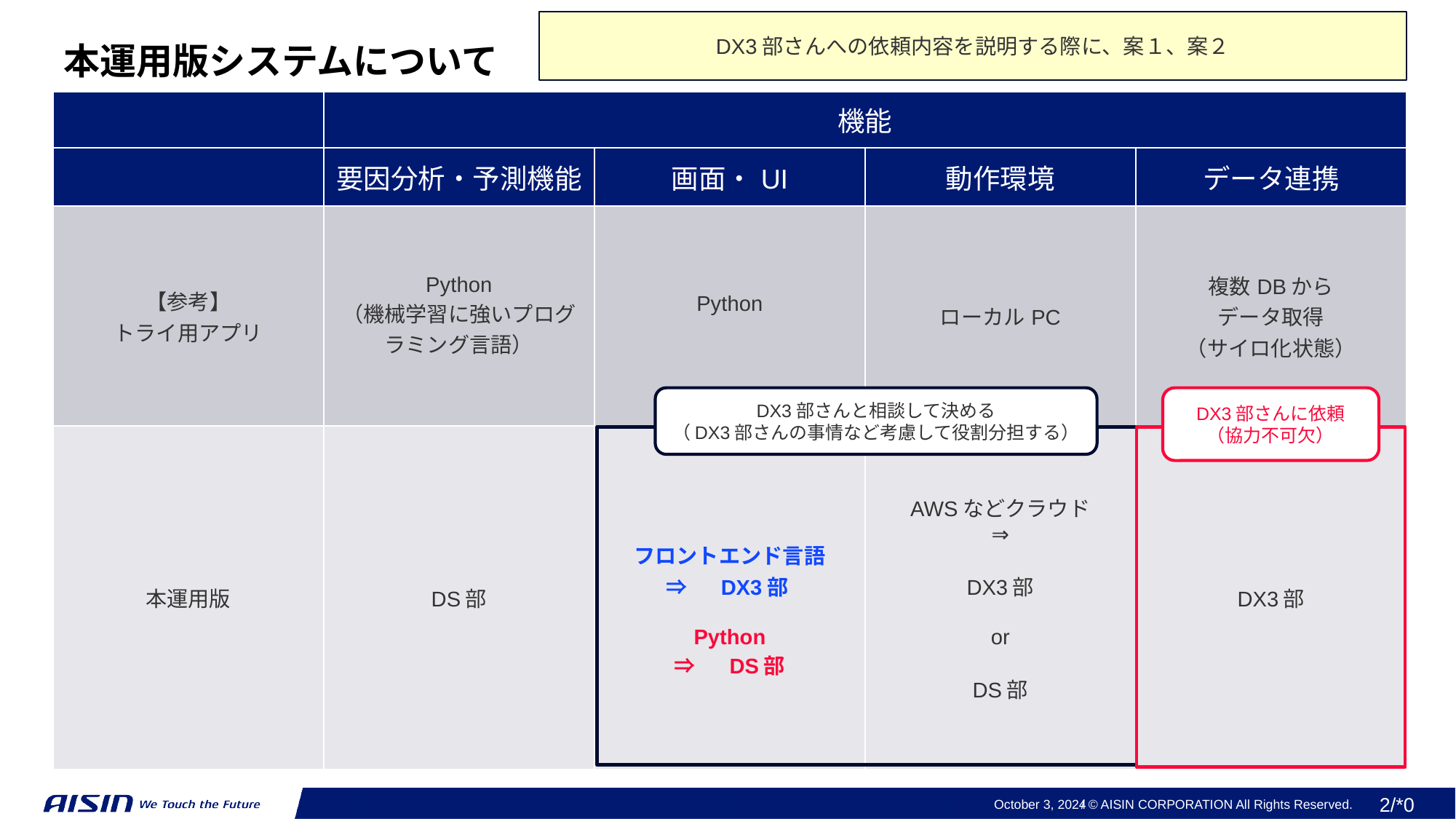

DX3部さんへの依頼内容を説明する際に、案１、案２
本運用版システムについて

|  | 機能 |  |  |  |
| --- | --- | --- | --- | --- |
|  | 要因分析・予測機能 | 画面・UI | 動作環境 | データ連携 |
| 【参考】 トライ用アプリ | Python （機械学習に強いプログラミング言語） | Python | ローカルPC | 複数DBから データ取得 （サイロ化状態） |
| 本運用版 | DS部 | フロントエンド言語 ⇒　DX3部 Python ⇒　DS部 | AWSなどクラウド ⇒ DX3部 or DS部 | DX3部 |
DX3部さんと相談して決める
（DX3部さんの事情など考慮して役割分担する）
DX3部さんに依頼
（協力不可欠）

October 3, 2024